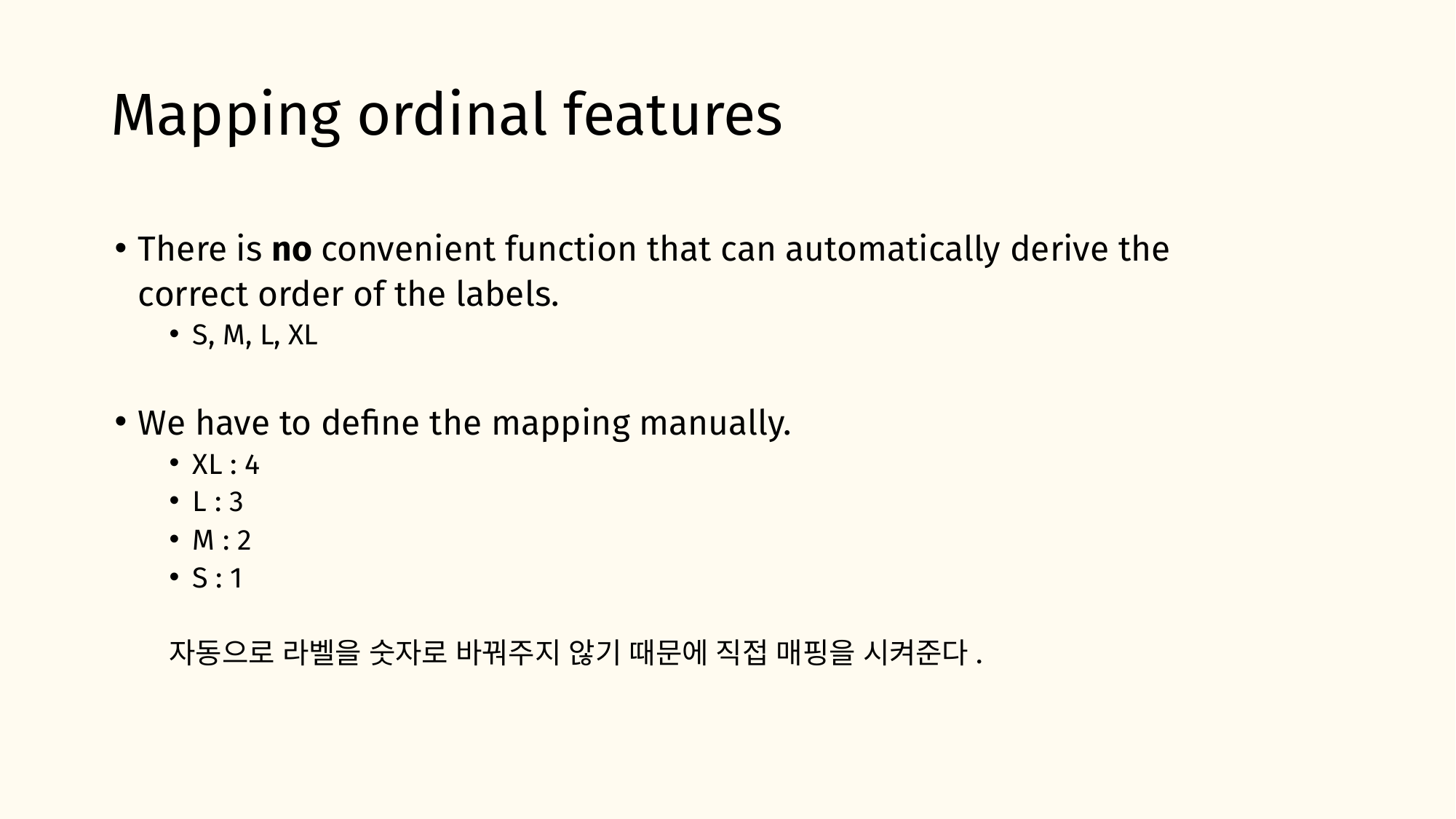

# Mapping ordinal features
There is no convenient function that can automatically derive the  correct order of the labels.
S, M, L, XL

We have to define the mapping manually.
XL : 4
L : 3
M : 2
S : 1

자동으로 라벨을 숫자로 바꿔주지 않기 때문에 직접 매핑을 시켜준다.